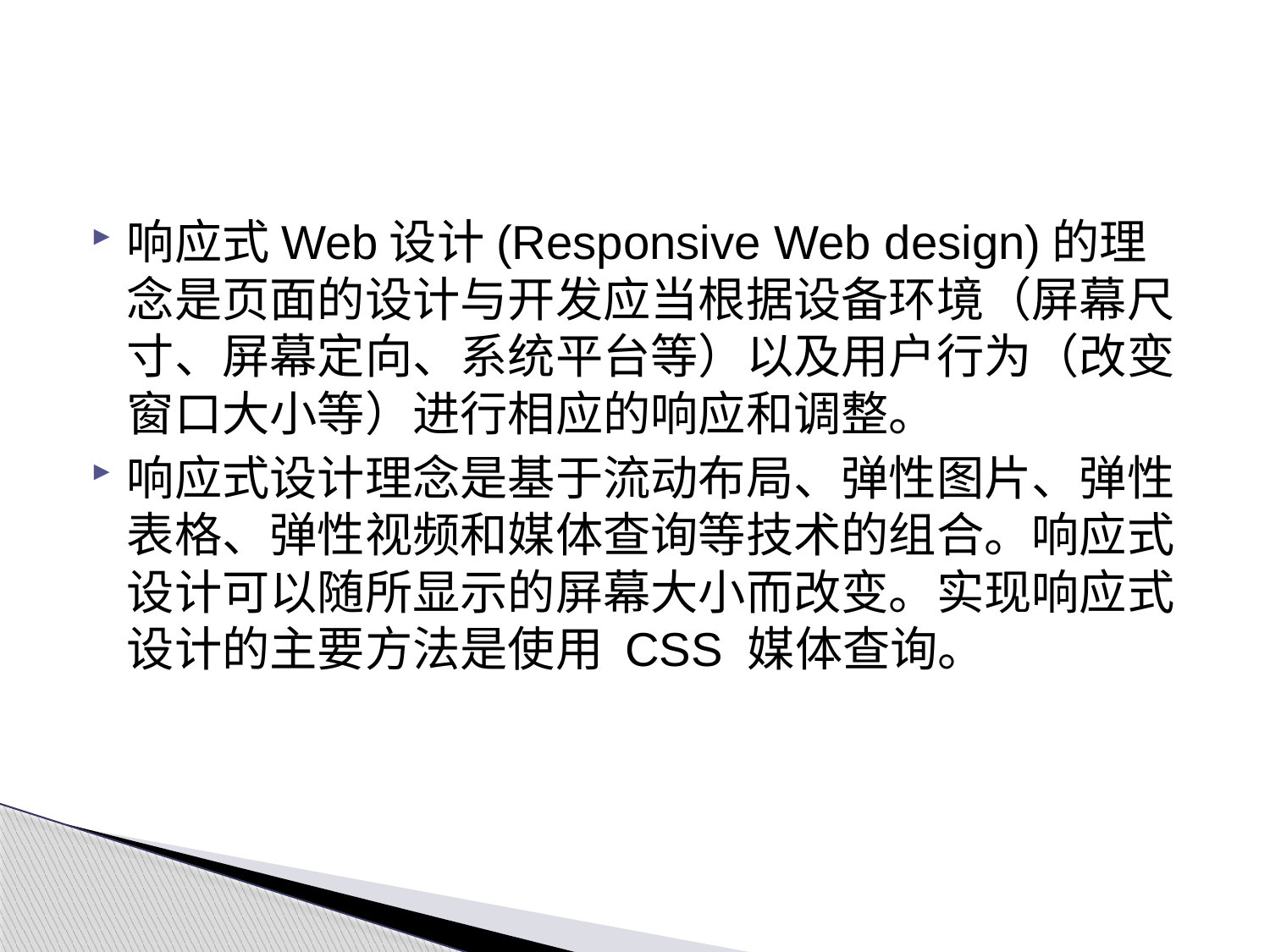

#
响应式Web设计(Responsive Web design)的理念是页面的设计与开发应当根据设备环境（屏幕尺寸、屏幕定向、系统平台等）以及用户行为（改变窗口大小等）进行相应的响应和调整。
响应式设计理念是基于流动布局、弹性图片、弹性表格、弹性视频和媒体查询等技术的组合。响应式设计可以随所显示的屏幕大小而改变。实现响应式设计的主要方法是使用 CSS 媒体查询。